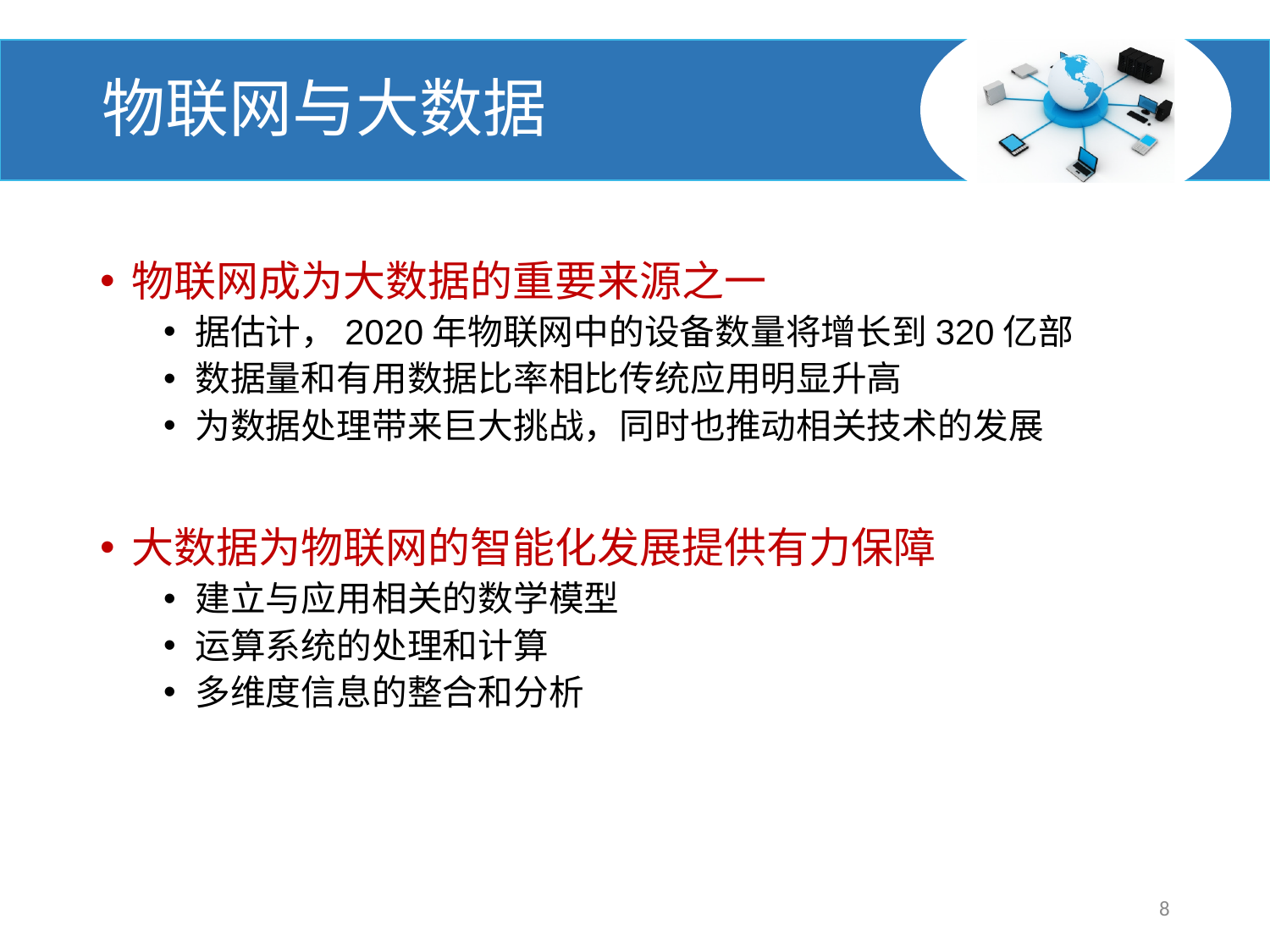

# 物联网与大数据
物联网成为大数据的重要来源之一
据估计，2020年物联网中的设备数量将增长到320亿部
数据量和有用数据比率相比传统应用明显升高
为数据处理带来巨大挑战，同时也推动相关技术的发展

大数据为物联网的智能化发展提供有力保障
建立与应用相关的数学模型
运算系统的处理和计算
多维度信息的整合和分析
8